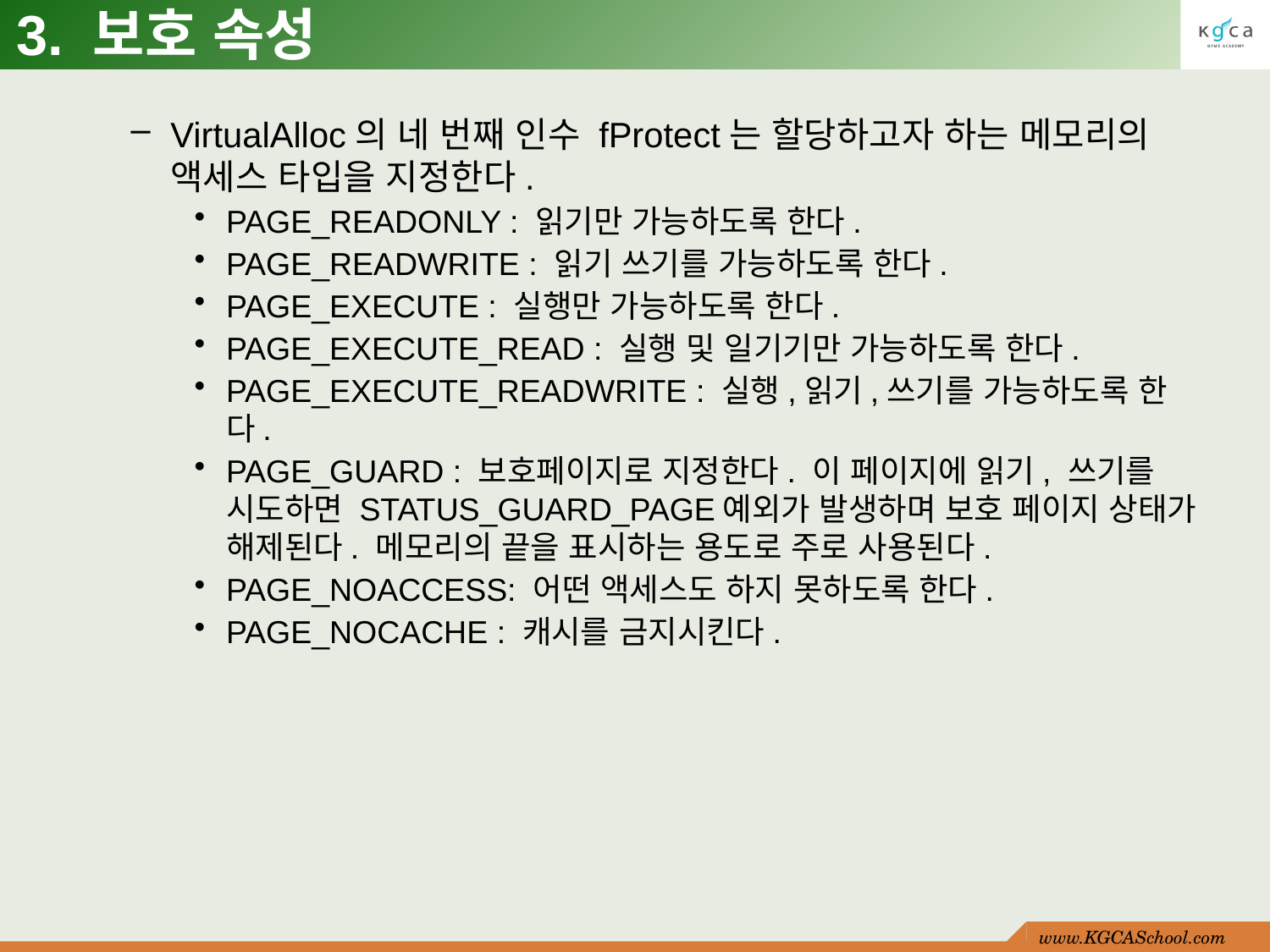

# 3. 보호 속성
VirtualAlloc의 네 번째 인수 fProtect는 할당하고자 하는 메모리의 액세스 타입을 지정한다.
PAGE_READONLY : 읽기만 가능하도록 한다.
PAGE_READWRITE : 읽기 쓰기를 가능하도록 한다.
PAGE_EXECUTE : 실행만 가능하도록 한다.
PAGE_EXECUTE_READ : 실행 및 일기기만 가능하도록 한다.
PAGE_EXECUTE_READWRITE : 실행,읽기,쓰기를 가능하도록 한다.
PAGE_GUARD : 보호페이지로 지정한다. 이 페이지에 읽기, 쓰기를 시도하면 STATUS_GUARD_PAGE예외가 발생하며 보호 페이지 상태가 해제된다. 메모리의 끝을 표시하는 용도로 주로 사용된다.
PAGE_NOACCESS: 어떤 액세스도 하지 못하도록 한다.
PAGE_NOCACHE : 캐시를 금지시킨다.